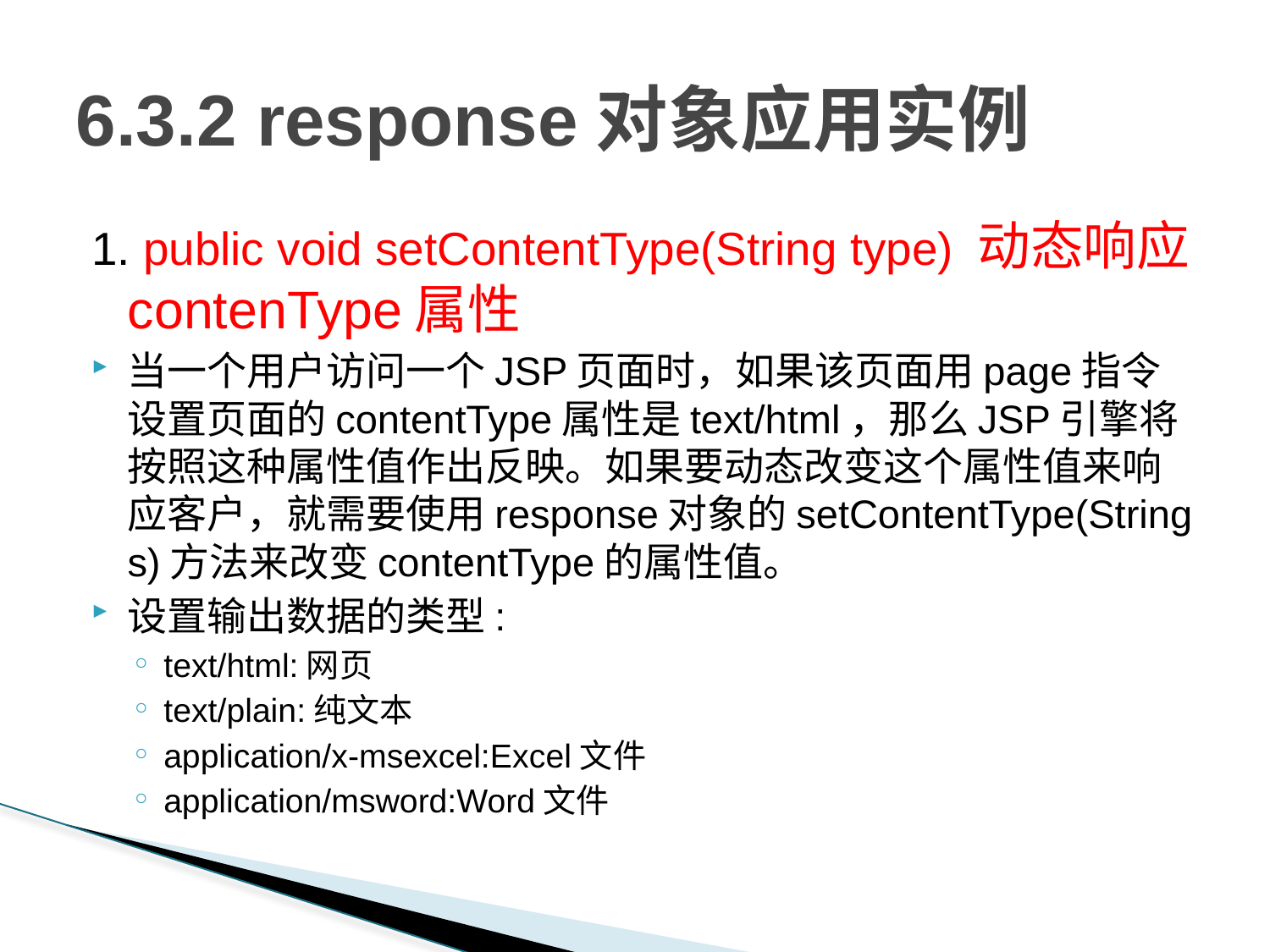

# 6.3.2 response对象应用实例
1. public void setContentType(String type) 动态响应contenType属性
当一个用户访问一个JSP页面时，如果该页面用page指令设置页面的contentType属性是text/html，那么JSP引擎将按照这种属性值作出反映。如果要动态改变这个属性值来响应客户，就需要使用response对象的setContentType(String s)方法来改变contentType的属性值。
设置输出数据的类型:
text/html:网页
text/plain:纯文本
application/x-msexcel:Excel文件
application/msword:Word文件

21